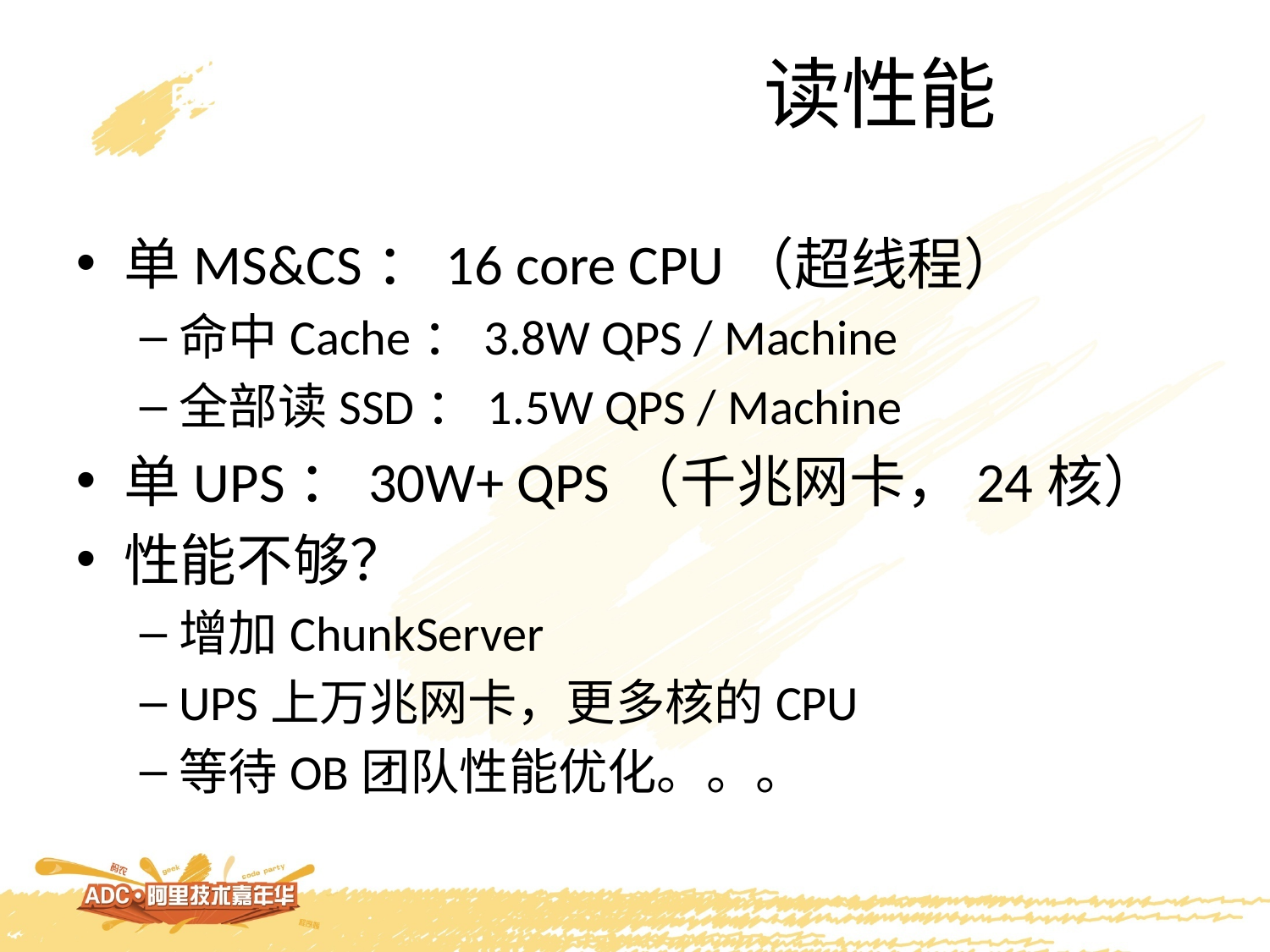

读性能
单MS&CS：16 core CPU（超线程）
命中Cache：3.8W QPS / Machine
全部读SSD：1.5W QPS / Machine
单UPS：30W+ QPS（千兆网卡，24核）
性能不够？
增加ChunkServer
UPS上万兆网卡，更多核的CPU
等待OB团队性能优化。。。